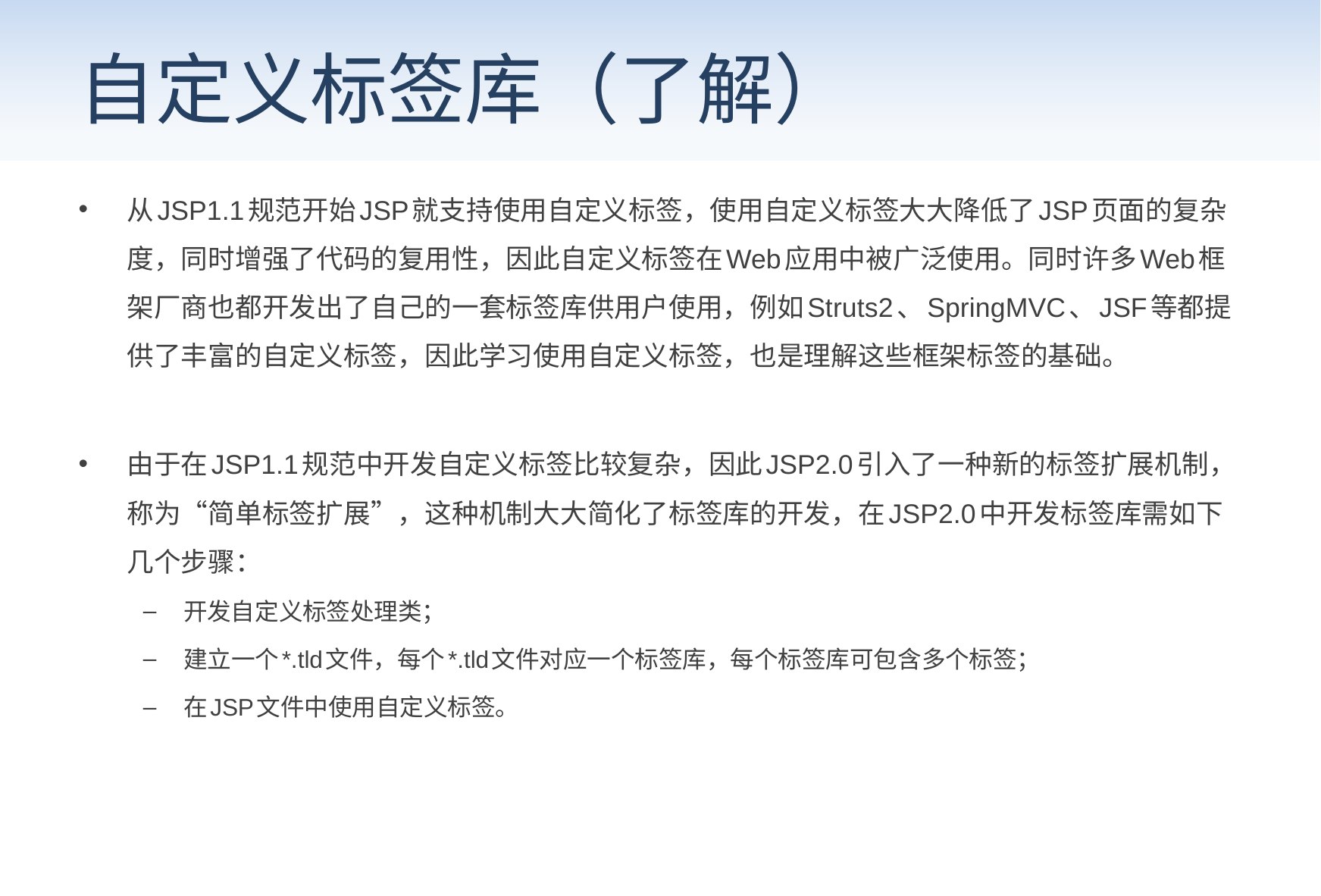

# 自定义标签库（了解）
从JSP1.1规范开始JSP就支持使用自定义标签，使用自定义标签大大降低了JSP页面的复杂度，同时增强了代码的复用性，因此自定义标签在Web应用中被广泛使用。同时许多Web框架厂商也都开发出了自己的一套标签库供用户使用，例如Struts2、SpringMVC、JSF等都提供了丰富的自定义标签，因此学习使用自定义标签，也是理解这些框架标签的基础。

由于在JSP1.1规范中开发自定义标签比较复杂，因此JSP2.0引入了一种新的标签扩展机制，称为“简单标签扩展”，这种机制大大简化了标签库的开发，在JSP2.0中开发标签库需如下几个步骤：
开发自定义标签处理类；
建立一个*.tld文件，每个*.tld文件对应一个标签库，每个标签库可包含多个标签；
在JSP文件中使用自定义标签。